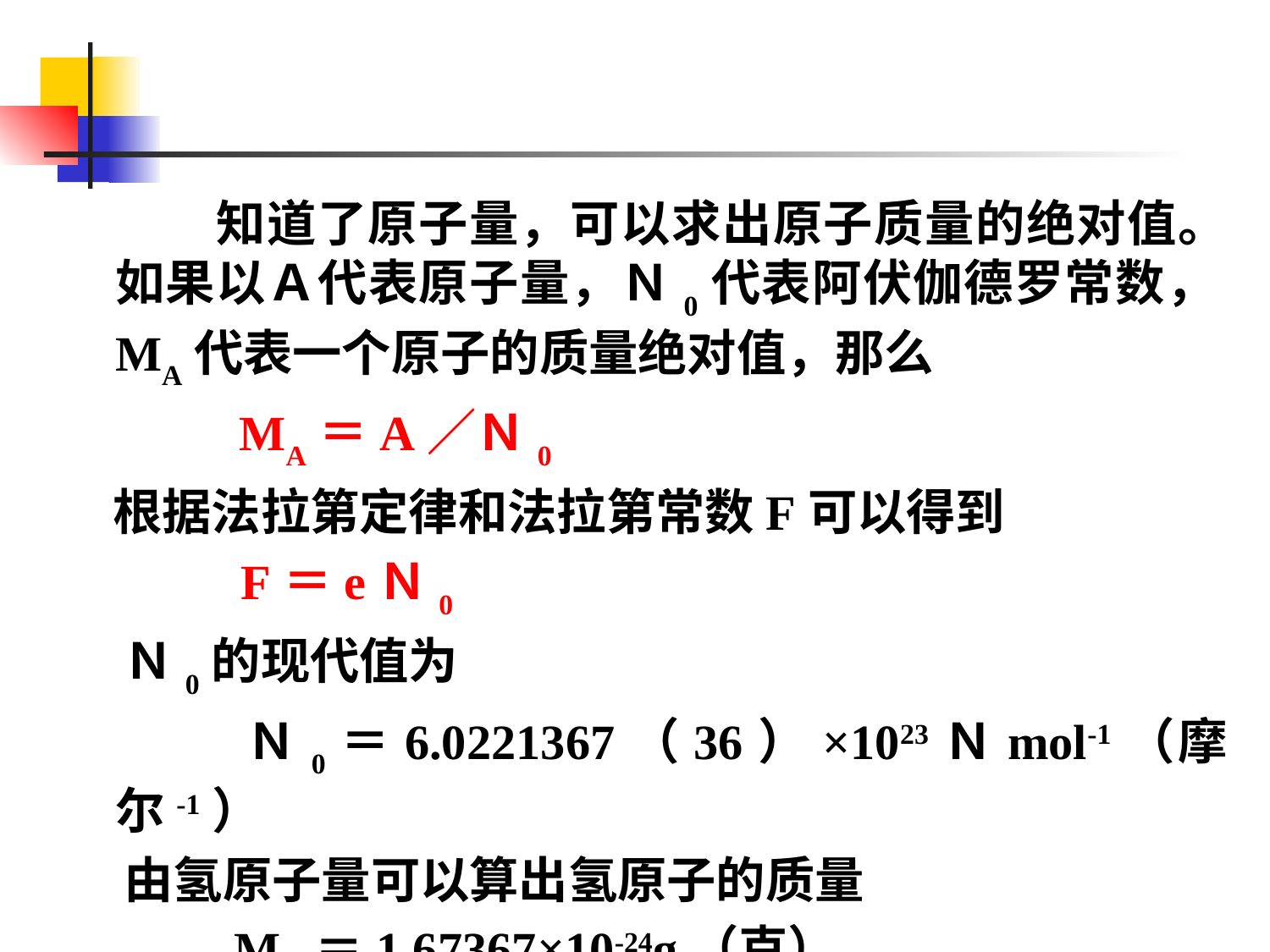

知道了原子量，可以求出原子质量的绝对值。如果以Ａ代表原子量，Ｎ0代表阿伏伽德罗常数，MA代表一个原子的质量绝对值，那么
              MA＝A／Ｎ0
   根据法拉第定律和法拉第常数F可以得到
　          F＝eＮ0
    Ｎ0的现代值为
　         Ｎ0＝6.0221367（36）×1023Ｎmol-1（摩尔-1）
    由氢原子量可以算出氢原子的质量
　　     MH＝1.67367×10-24g（克）